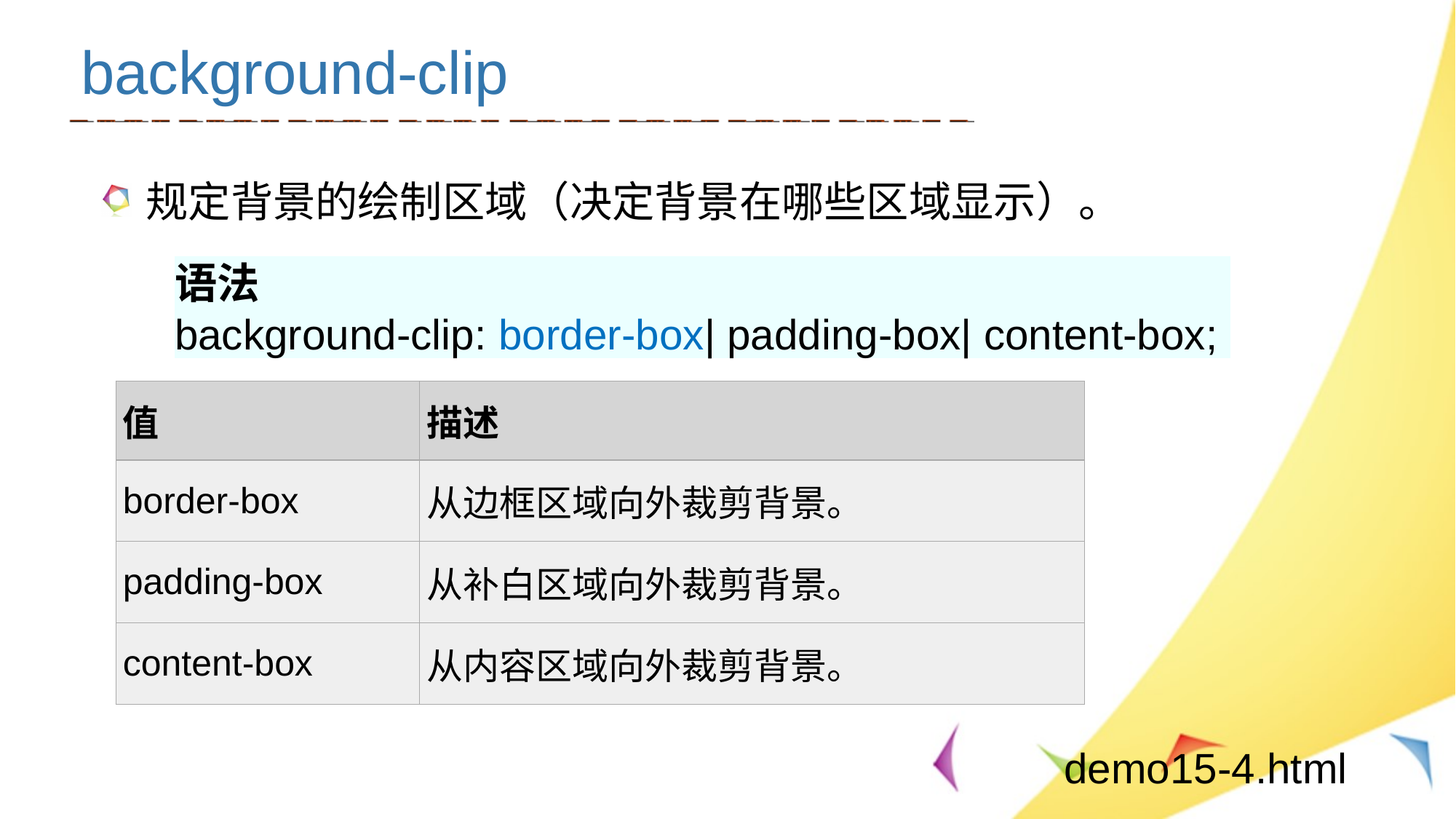

background-clip
规定背景的绘制区域（决定背景在哪些区域显示）。
语法
background-clip: border-box| padding-box| content-box;
| 值 | 描述 |
| --- | --- |
| border-box | 从边框区域向外裁剪背景。 |
| padding-box | 从补白区域向外裁剪背景。 |
| content-box | 从内容区域向外裁剪背景。 |
demo15-4.html